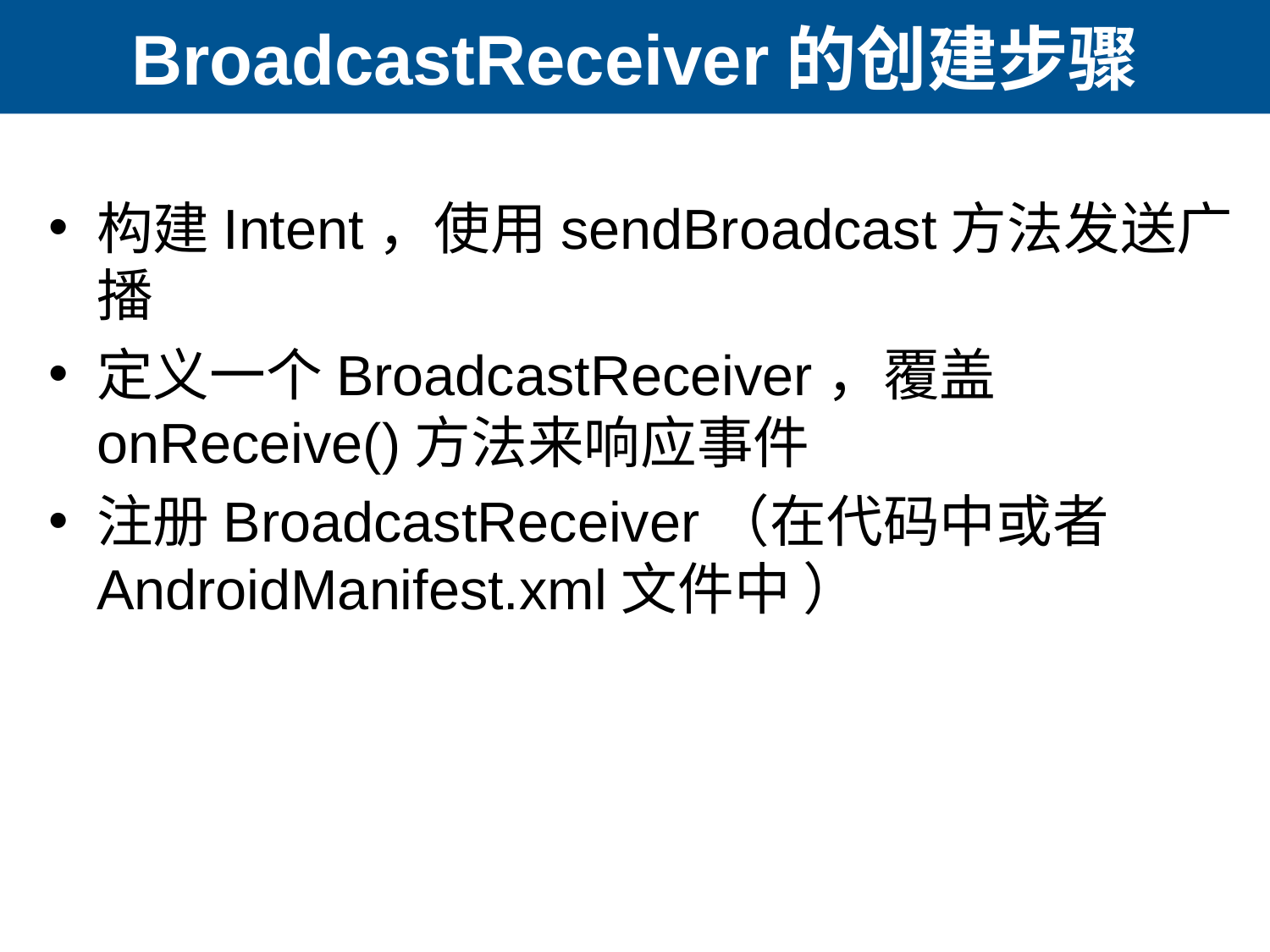

# BroadcastReceiver的创建步骤
构建Intent，使用sendBroadcast方法发送广播
定义一个BroadcastReceiver，覆盖onReceive()方法来响应事件
注册BroadcastReceiver（在代码中或者AndroidManifest.xml文件中 ）